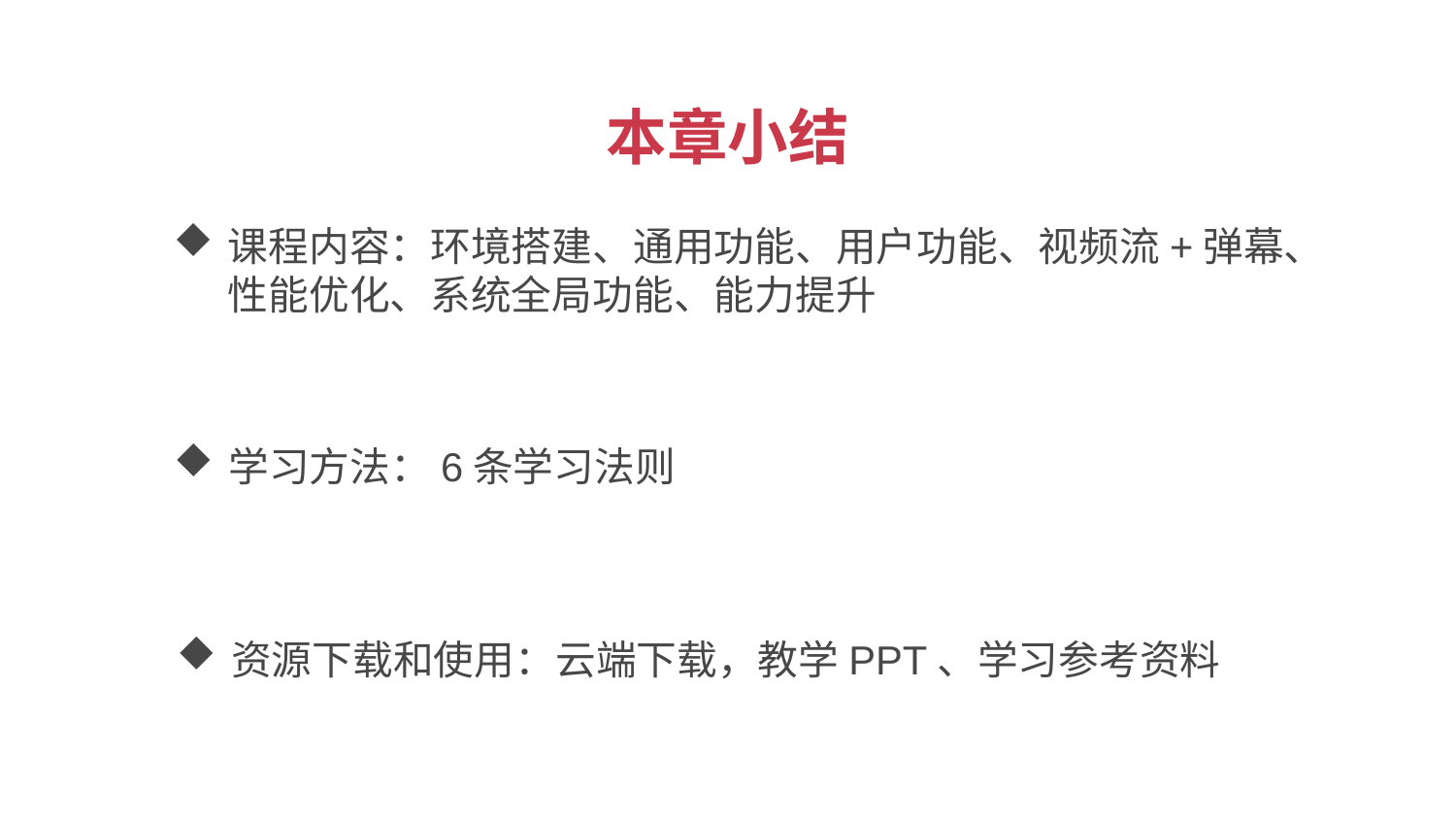

本章小结
课程内容：环境搭建、通用功能、用户功能、视频流+弹幕、性能优化、系统全局功能、能力提升
学习方法：6条学习法则
资源下载和使用：云端下载，教学PPT、学习参考资料